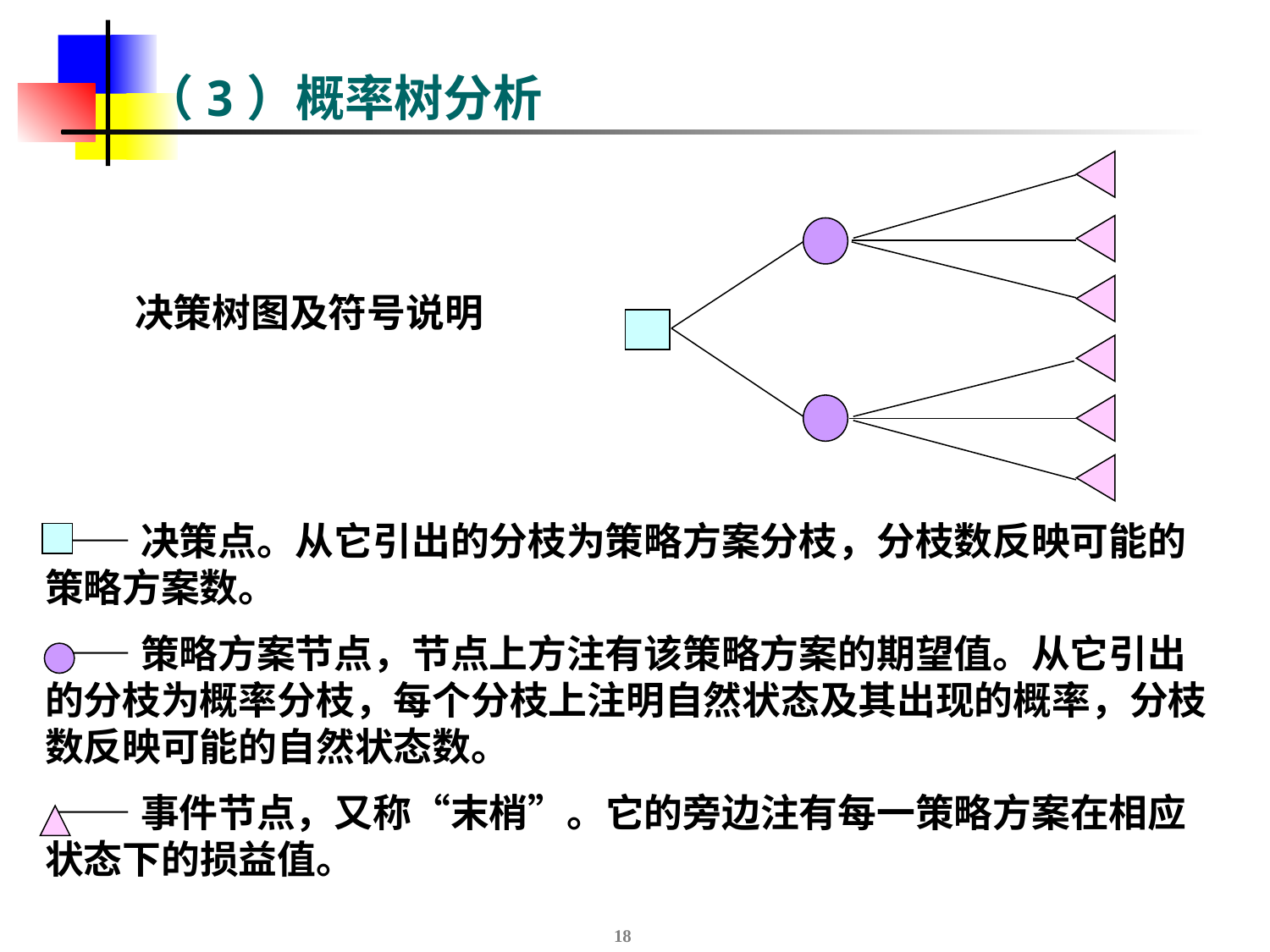

# （3）概率树分析

决策树图及符号说明
 ——决策点。从它引出的分枝为策略方案分枝，分枝数反映可能的策略方案数。
 ——策略方案节点，节点上方注有该策略方案的期望值。从它引出的分枝为概率分枝，每个分枝上注明自然状态及其出现的概率，分枝数反映可能的自然状态数。
 ——事件节点，又称“末梢”。它的旁边注有每一策略方案在相应状态下的损益值。

18